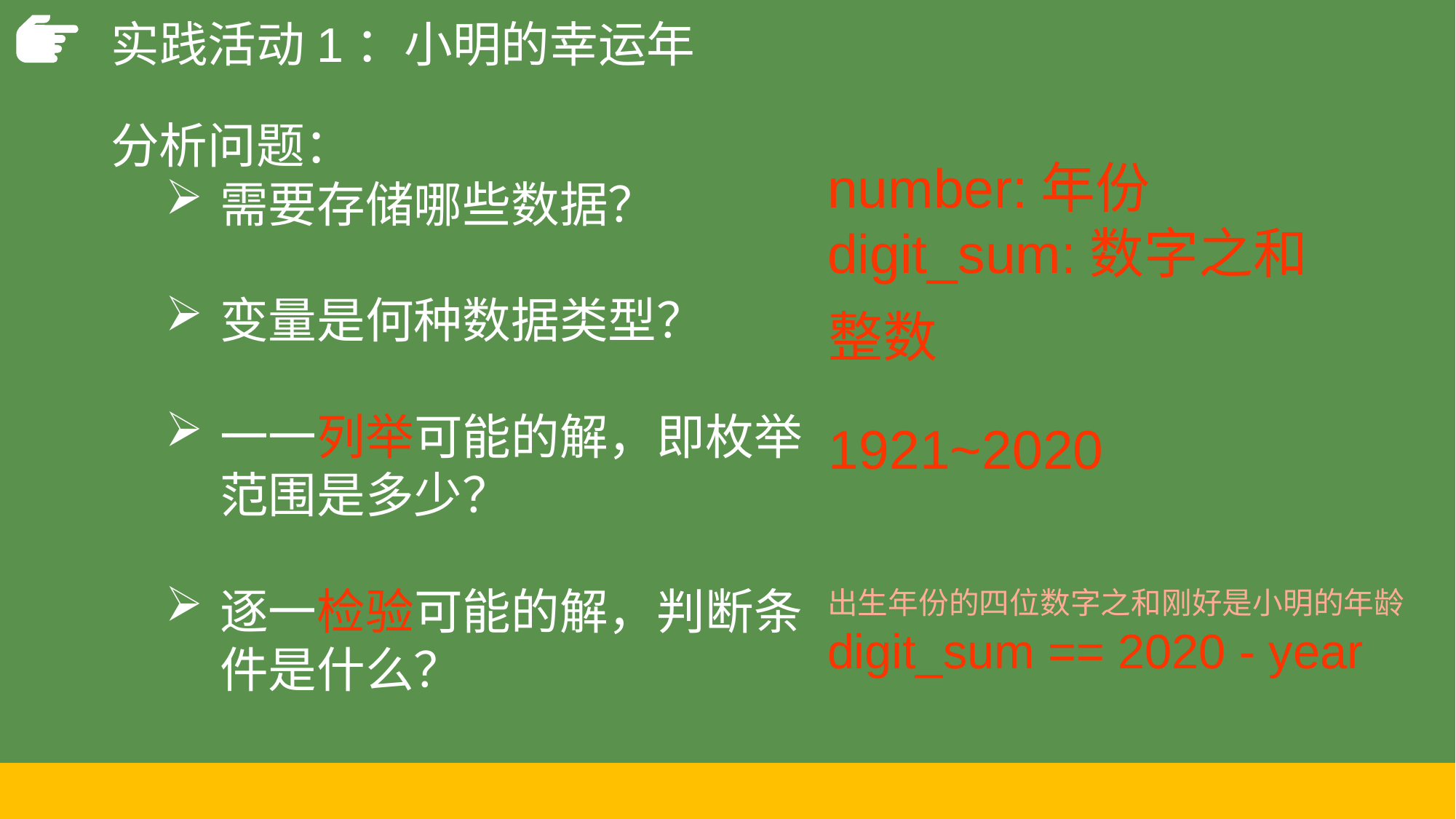

实践活动1：小明的幸运年
分析问题：
需要存储哪些数据？

变量是何种数据类型？

一一列举可能的解，即枚举范围是多少？

逐一检验可能的解，判断条件是什么？

number:年份
digit_sum:数字之和
整数
1921~2020
出生年份的四位数字之和刚好是小明的年龄
digit_sum == 2020 - year